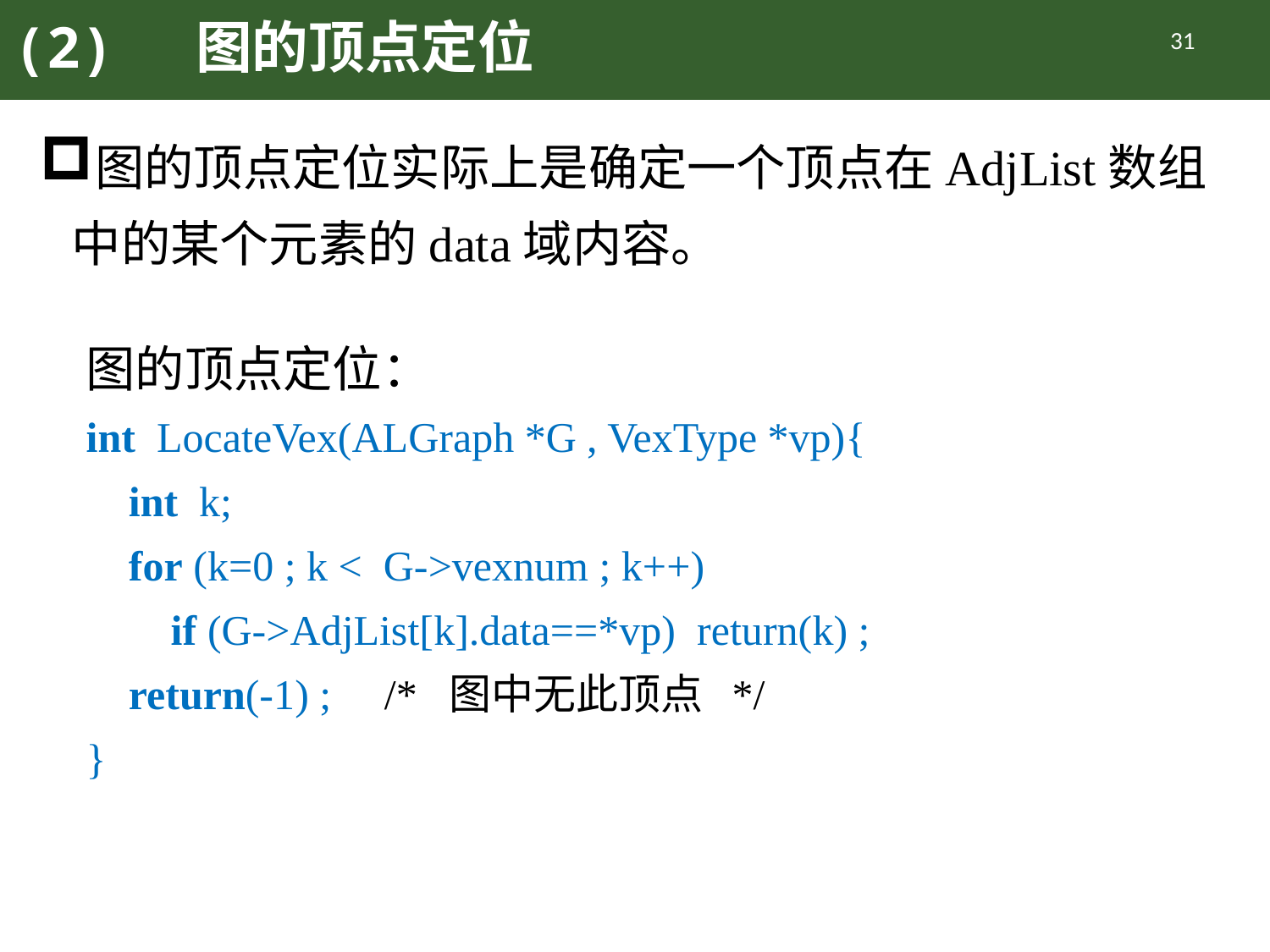

# (2)  图的顶点定位
31
图的顶点定位实际上是确定一个顶点在AdjList数组中的某个元素的data域内容。

图的顶点定位：
int  LocateVex(ALGraph *G , VexType *vp){
    int  k;
    for (k=0 ; k <  G->vexnum ; k++)
        if (G->AdjList[k].data==*vp)  return(k) ;
    return(-1) ;     /*  图中无此顶点  */
}